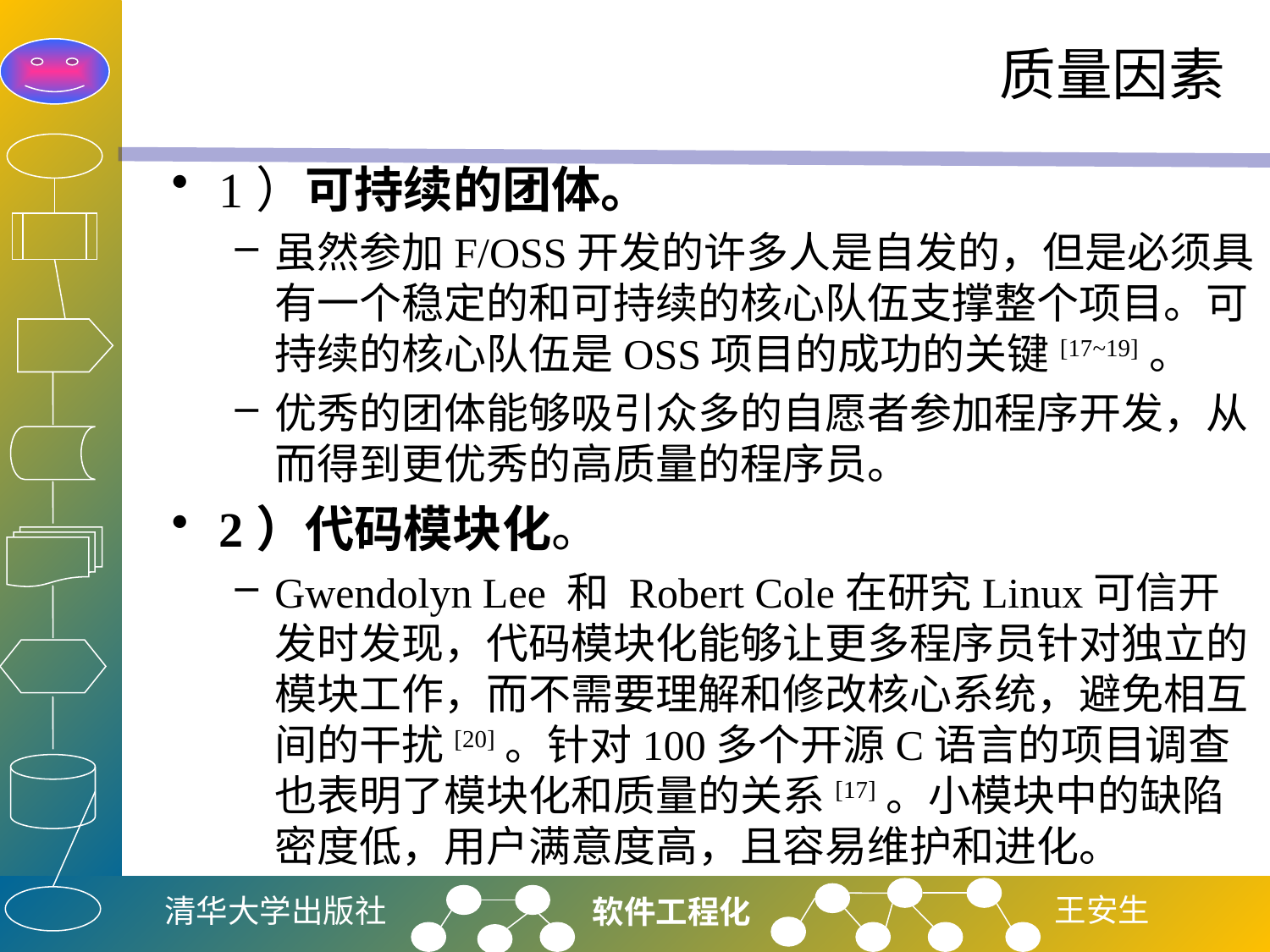

# 质量因素
1）可持续的团体。
虽然参加F/OSS开发的许多人是自发的，但是必须具有一个稳定的和可持续的核心队伍支撑整个项目。可持续的核心队伍是OSS项目的成功的关键[17~19]。
优秀的团体能够吸引众多的自愿者参加程序开发，从而得到更优秀的高质量的程序员。
2）代码模块化。
Gwendolyn Lee 和 Robert Cole在研究Linux可信开发时发现，代码模块化能够让更多程序员针对独立的模块工作，而不需要理解和修改核心系统，避免相互间的干扰[20]。针对100多个开源C语言的项目调查也表明了模块化和质量的关系[17]。小模块中的缺陷密度低，用户满意度高，且容易维护和进化。